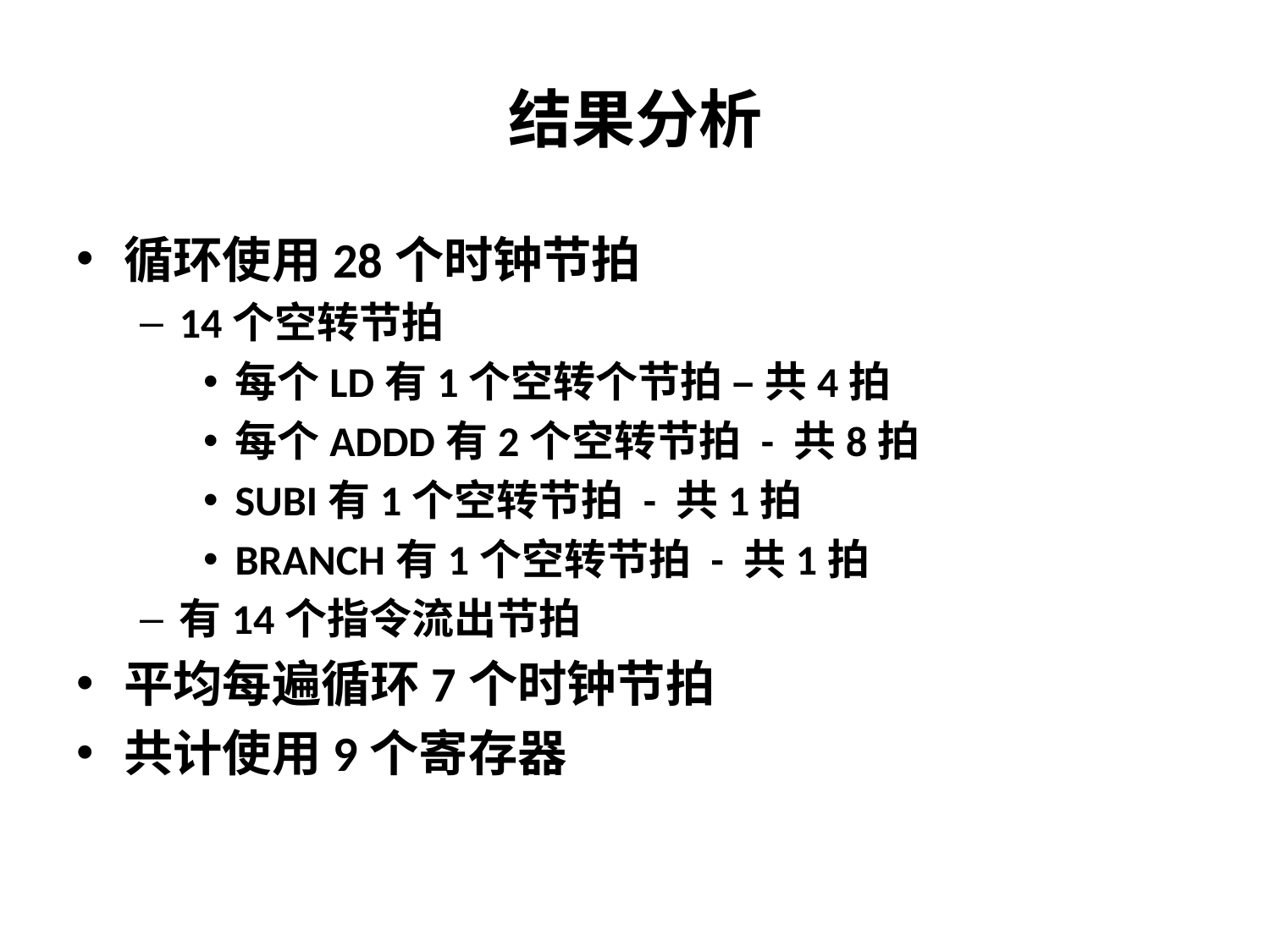

结果分析
循环使用28个时钟节拍
14个空转节拍
每个LD有1个空转个节拍 – 共4拍
每个ADDD有2个空转节拍 - 共8拍
SUBI有1个空转节拍 - 共1拍
BRANCH有1个空转节拍 - 共1拍
有14个指令流出节拍
平均每遍循环7个时钟节拍
共计使用9个寄存器